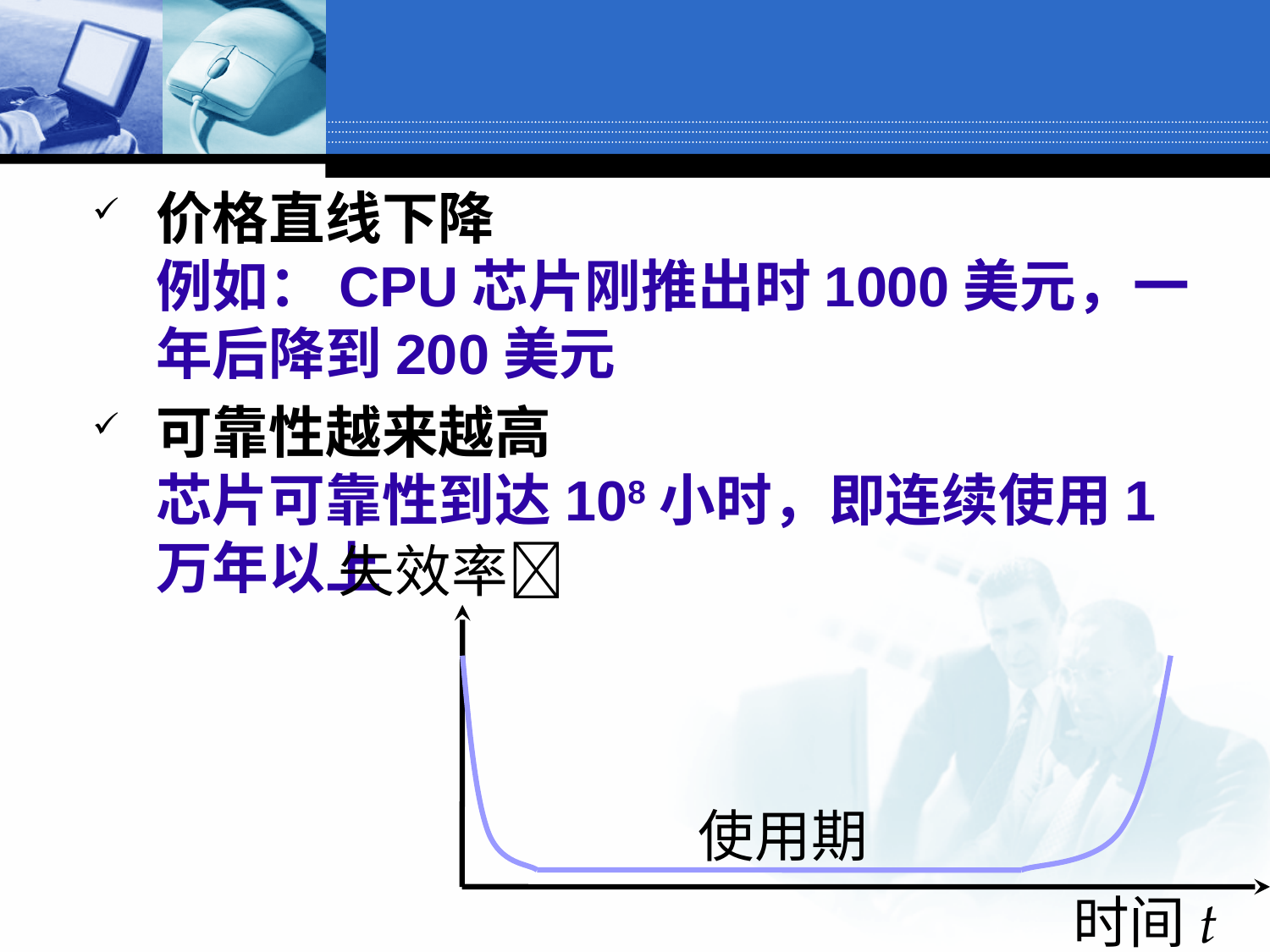

价格直线下降
例如：CPU芯片刚推出时1000美元，一年后降到200美元
可靠性越来越高
芯片可靠性到达108小时，即连续使用1万年以上
失效率λ

使用期

时间t